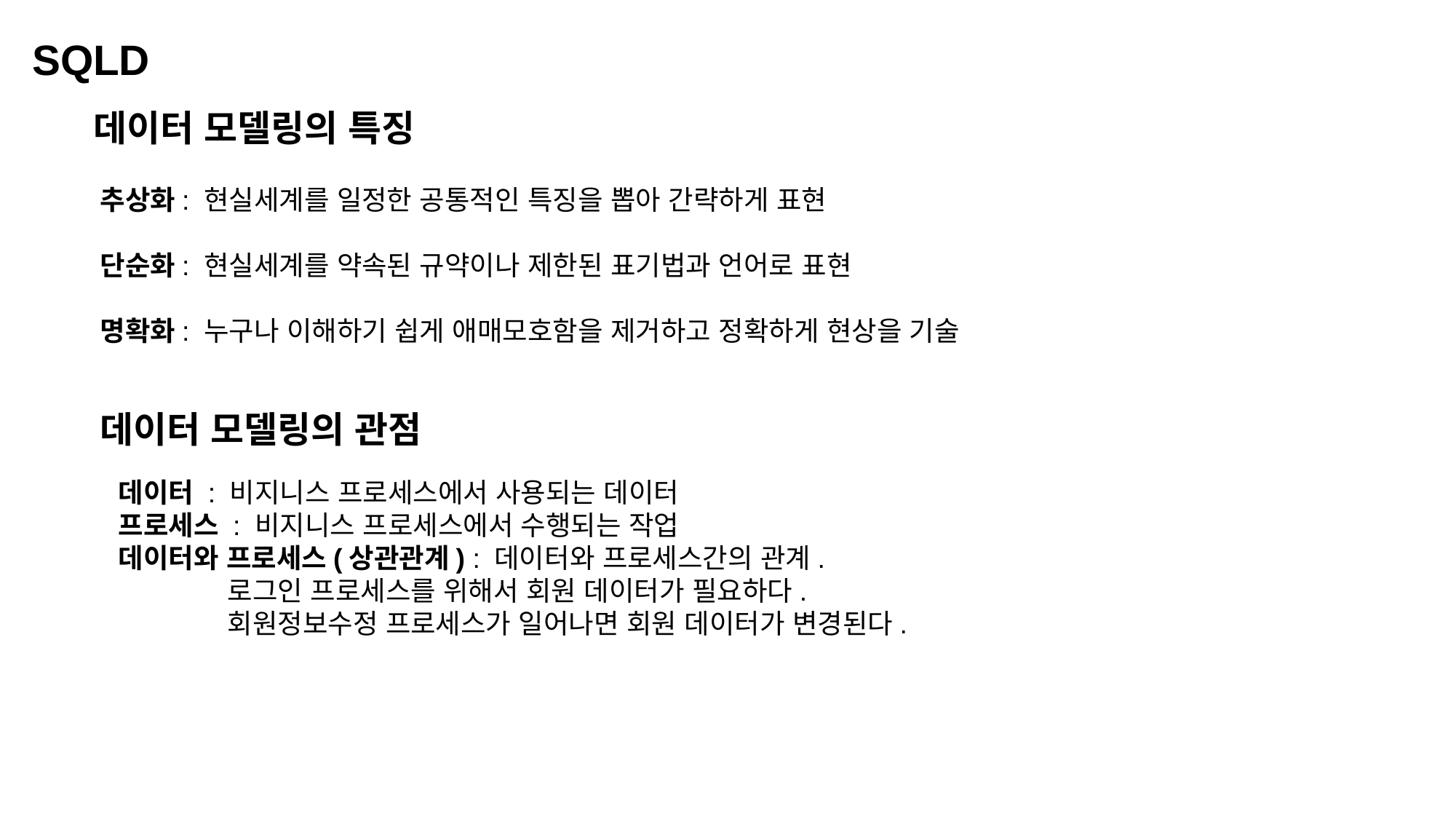

SQLD
데이터 모델링의 특징
추상화: 현실세계를 일정한 공통적인 특징을 뽑아 간략하게 표현
단순화: 현실세계를 약속된 규약이나 제한된 표기법과 언어로 표현
명확화: 누구나 이해하기 쉽게 애매모호함을 제거하고 정확하게 현상을 기술
데이터 모델링의 관점
데이터 : 비지니스 프로세스에서 사용되는 데이터
프로세스 : 비지니스 프로세스에서 수행되는 작업
데이터와 프로세스(상관관계) : 데이터와 프로세스간의 관계.
	로그인 프로세스를 위해서 회원 데이터가 필요하다.
	회원정보수정 프로세스가 일어나면 회원 데이터가 변경된다.